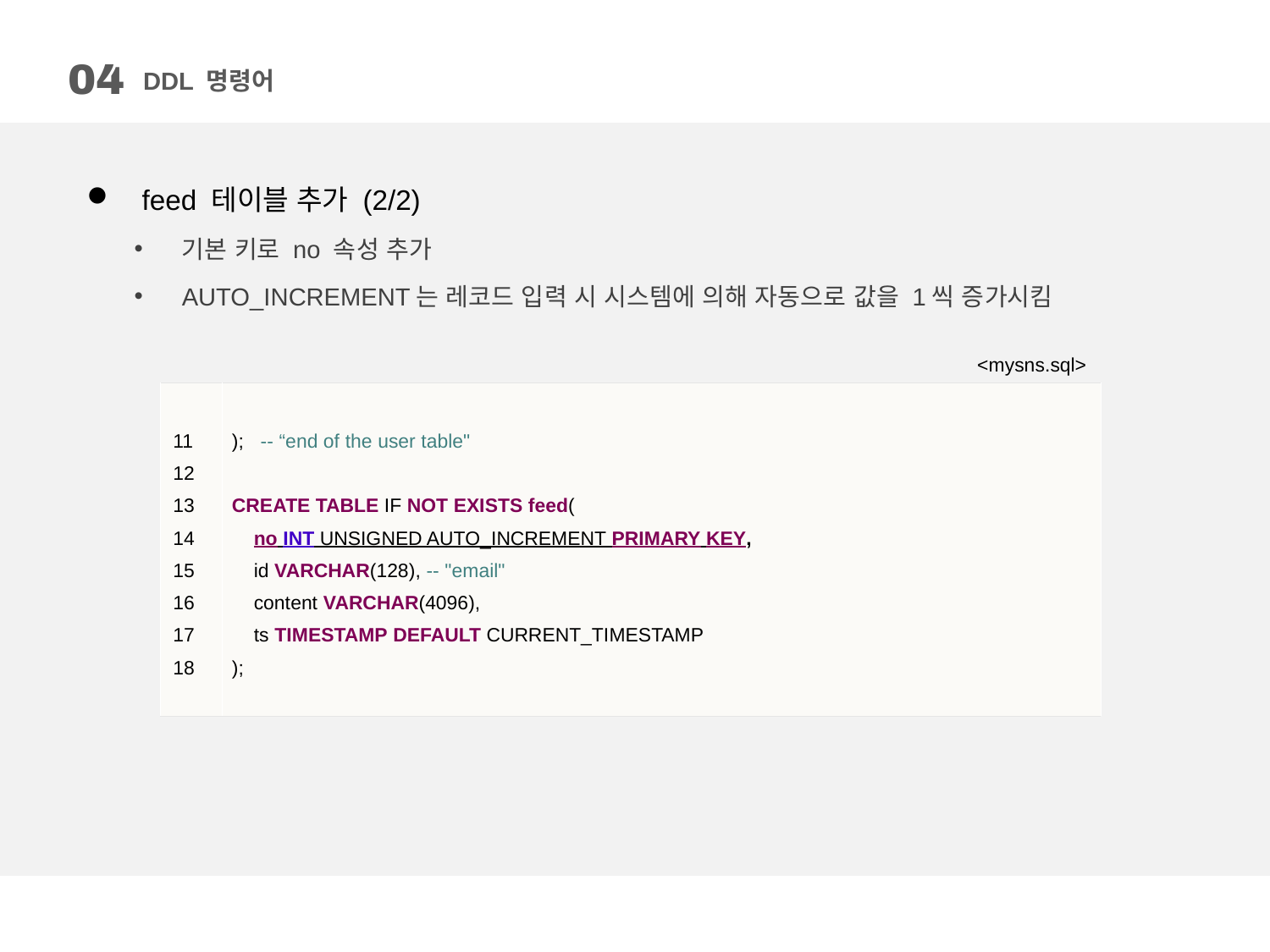

04
DDL 명령어
 feed 테이블 추가 (2/2)
기본 키로 no 속성 추가
AUTO_INCREMENT는 레코드 입력 시 시스템에 의해 자동으로 값을 1씩 증가시킴
<mysns.sql>
| 11 12 13 14 15 16 17 18 | ); -- “end of the user table" CREATE TABLE IF NOT EXISTS feed( no INT UNSIGNED AUTO\_INCREMENT PRIMARY KEY, id VARCHAR(128), -- "email" content VARCHAR(4096), ts TIMESTAMP DEFAULT CURRENT\_TIMESTAMP ); |
| --- | --- |